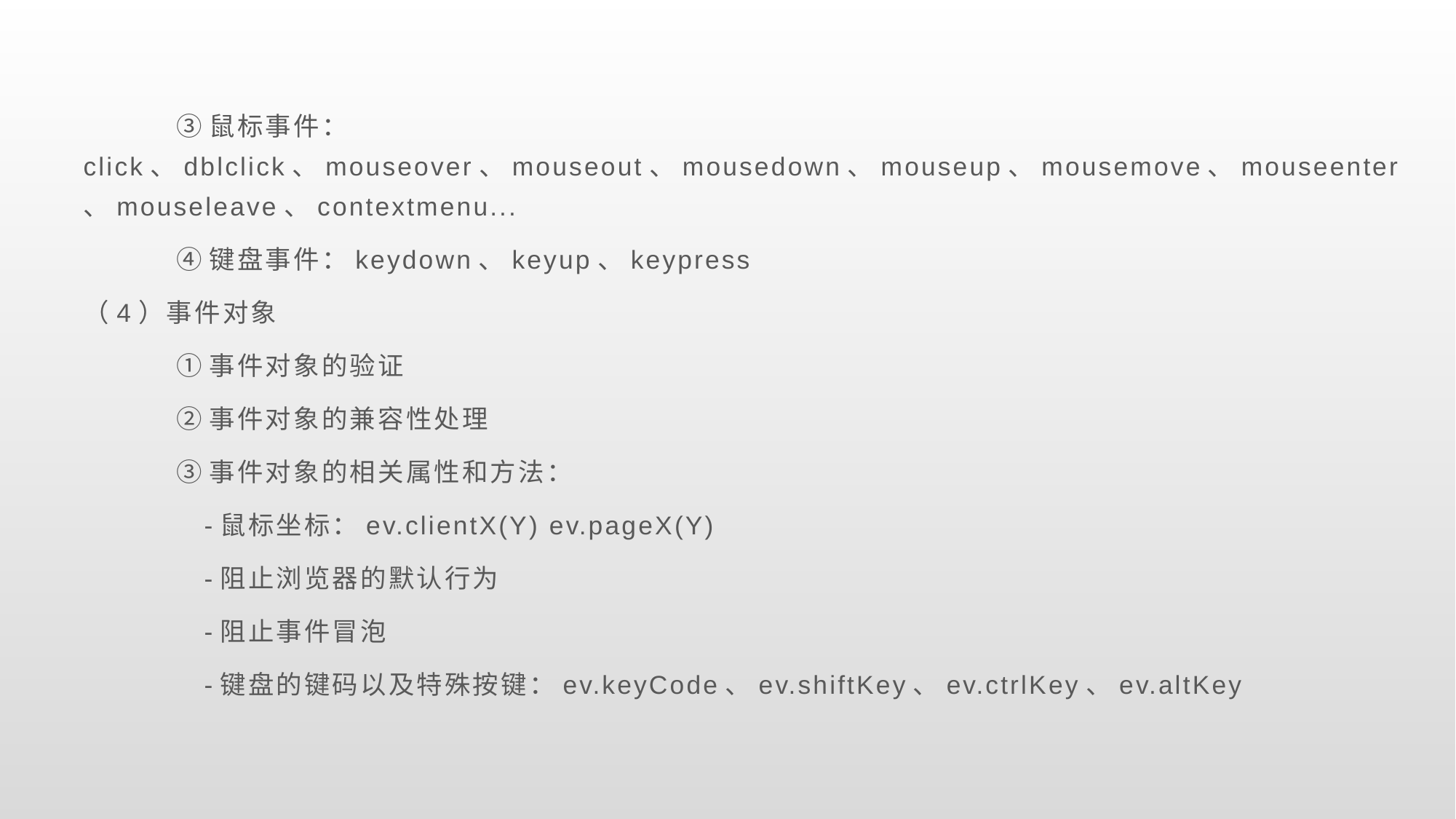

③鼠标事件：click、dblclick、mouseover、mouseout、mousedown、mouseup、mousemove、mouseenter、mouseleave、contextmenu...
	④键盘事件：keydown、keyup、keypress
（4）事件对象
	①事件对象的验证
	②事件对象的兼容性处理
	③事件对象的相关属性和方法：
	   -鼠标坐标：ev.clientX(Y) ev.pageX(Y)
	   -阻止浏览器的默认行为
	   -阻止事件冒泡
	   -键盘的键码以及特殊按键：ev.keyCode、ev.shiftKey、ev.ctrlKey、ev.altKey